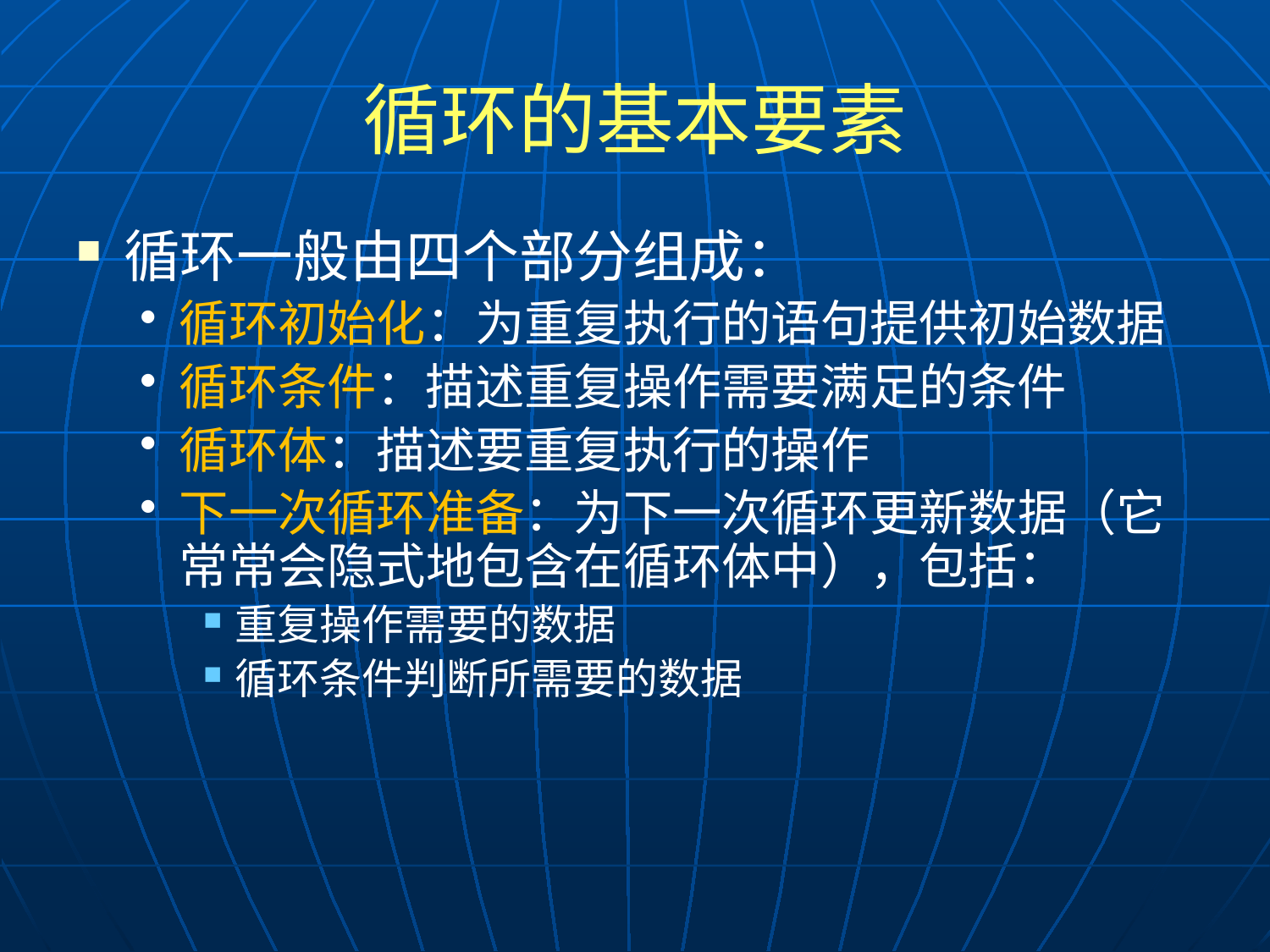

# 循环的基本要素
循环一般由四个部分组成：
循环初始化：为重复执行的语句提供初始数据
循环条件：描述重复操作需要满足的条件
循环体：描述要重复执行的操作
下一次循环准备：为下一次循环更新数据（它常常会隐式地包含在循环体中），包括：
重复操作需要的数据
循环条件判断所需要的数据